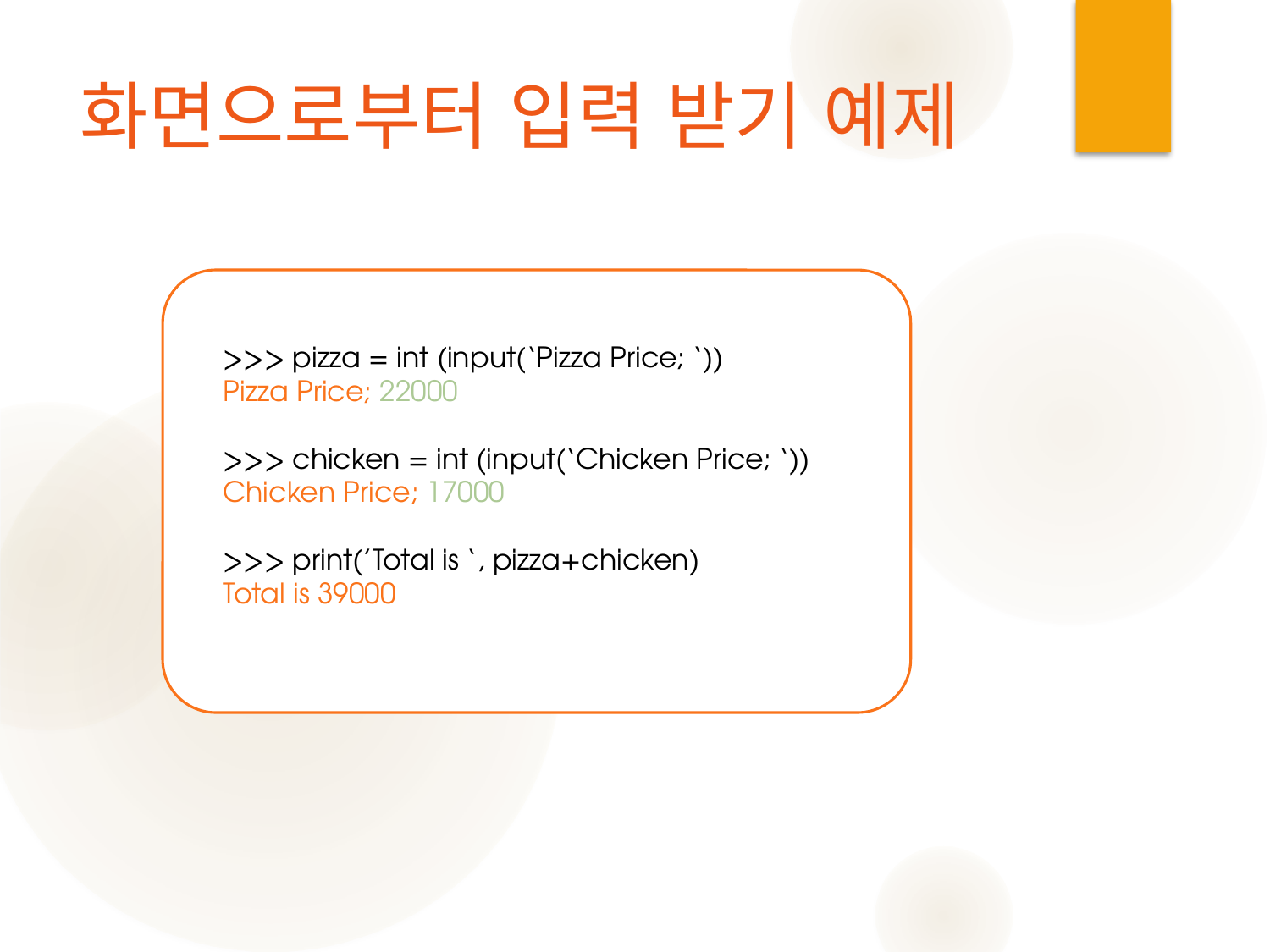

# 화면으로부터 입력 받기 예제

>>> pizza = int (input(‘Pizza Price; ‘))
Pizza Price; 22000

>>> chicken = int (input(‘Chicken Price; ‘))
Chicken Price; 17000

>>> print(’Total is ‘, pizza+chicken)
Total is 39000